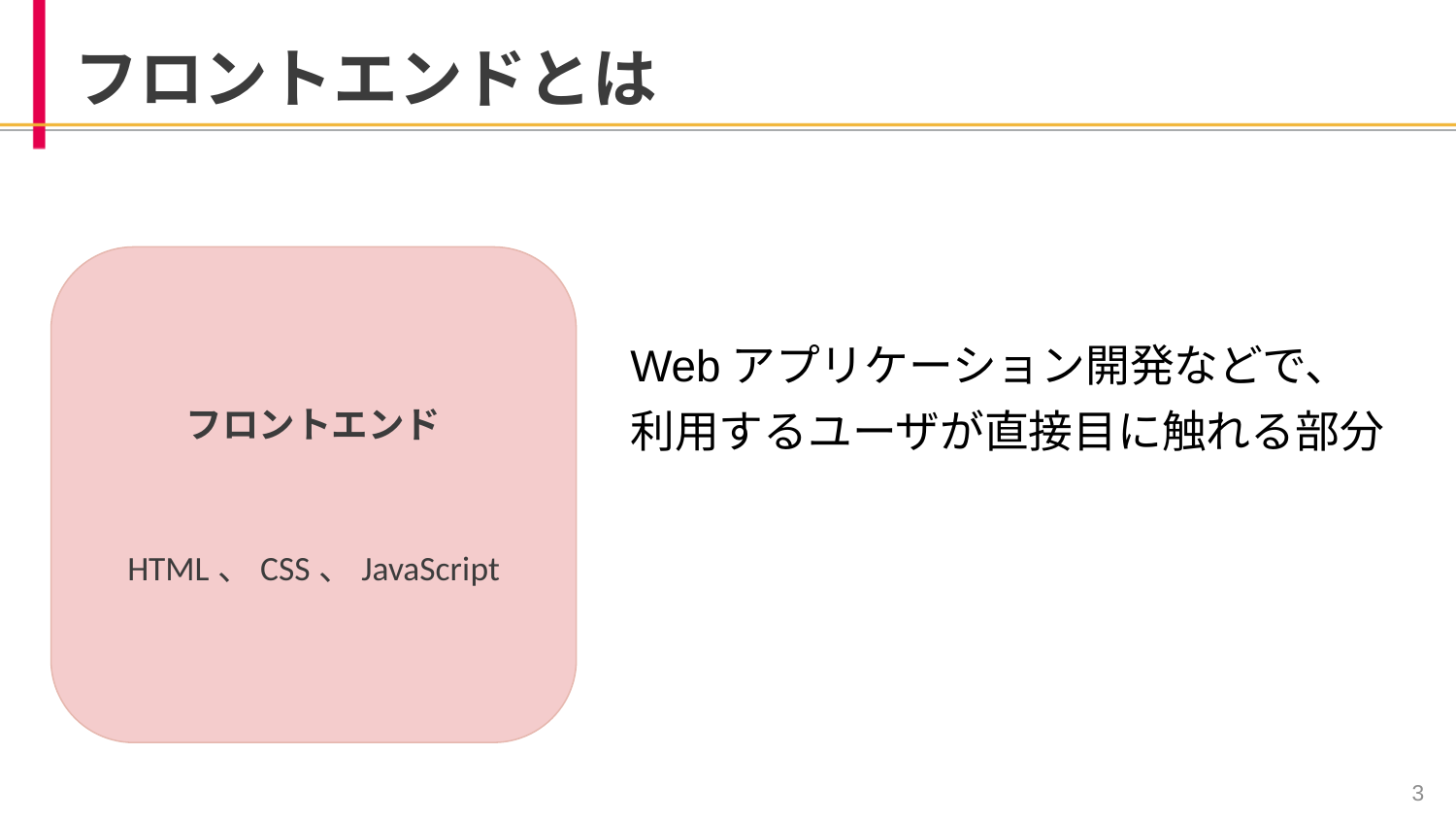

# フロントエンドとは
フロントエンド

HTML、CSS、JavaScript
Webアプリケーション開発などで、
利用するユーザが直接目に触れる部分
3